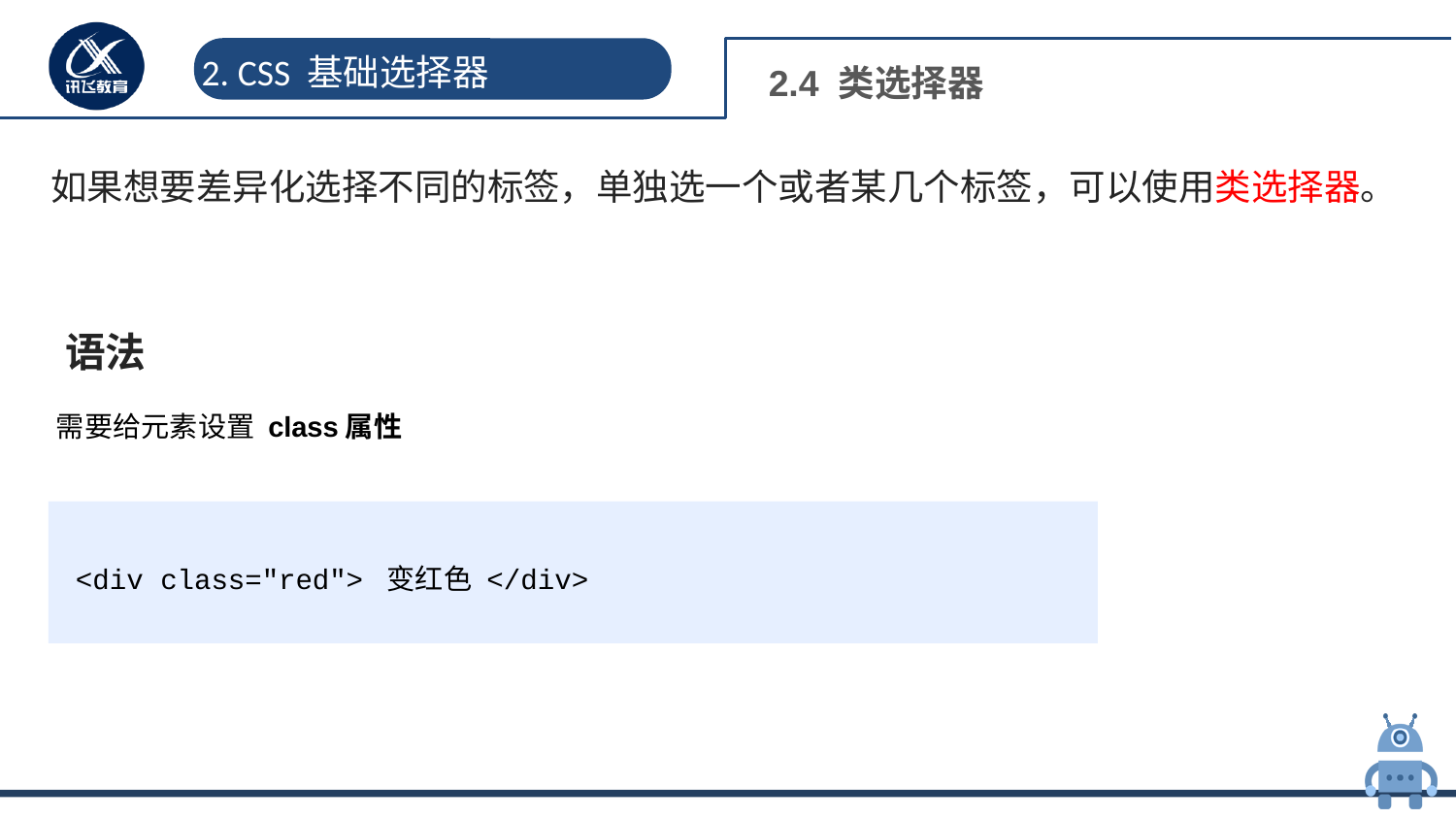

2. CSS 基础选择器
2.4 类选择器
如果想要差异化选择不同的标签，单独选一个或者某几个标签，可以使用类选择器。
语法

需要给元素设置 class属性

<div class="red"> 变红色 </div>